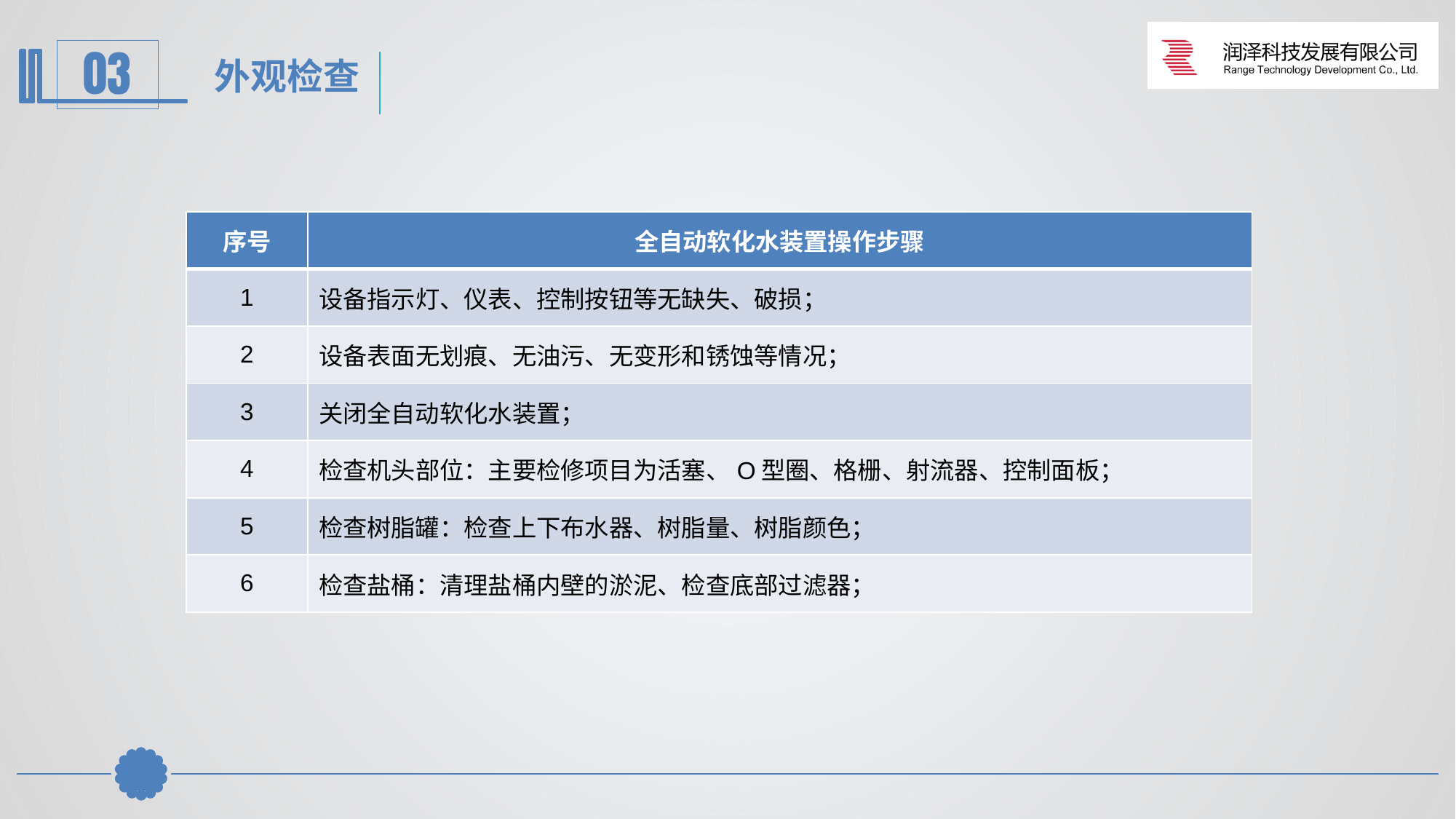

外观检查
| 序号 | 全自动软化水装置操作步骤 |
| --- | --- |
| 1 | 设备指示灯、仪表、控制按钮等无缺失、破损； |
| 2 | 设备表面无划痕、无油污、无变形和锈蚀等情况； |
| 3 | 关闭全自动软化水装置； |
| 4 | 检查机头部位：主要检修项目为活塞、O型圈、格栅、射流器、控制面板； |
| 5 | 检查树脂罐：检查上下布水器、树脂量、树脂颜色； |
| 6 | 检查盐桶：清理盐桶内壁的淤泥、检查底部过滤器； |
10